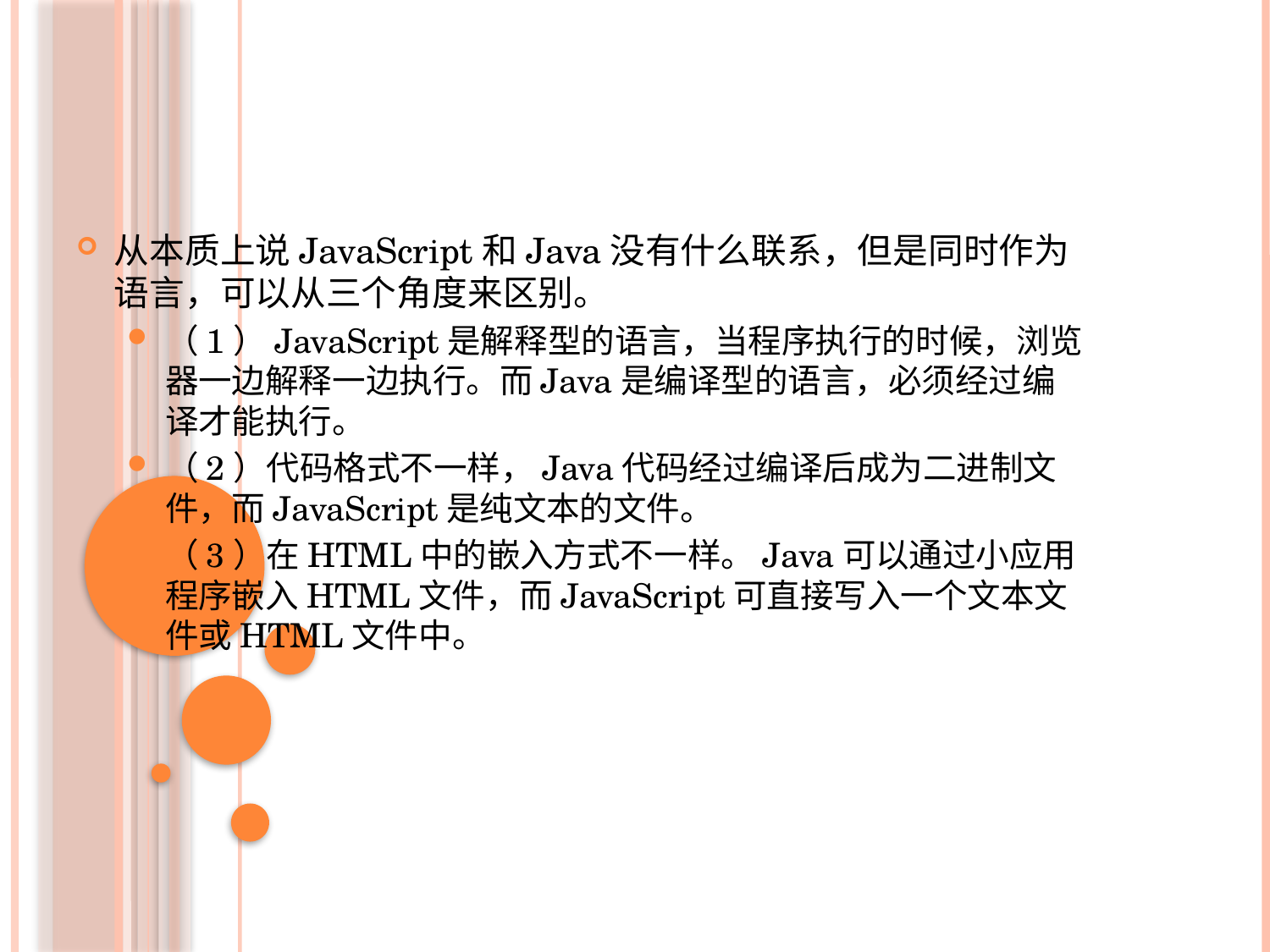

从本质上说JavaScript和Java没有什么联系，但是同时作为语言，可以从三个角度来区别。
（1）JavaScript是解释型的语言，当程序执行的时候，浏览器一边解释一边执行。而Java是编译型的语言，必须经过编译才能执行。
（2）代码格式不一样，Java代码经过编译后成为二进制文件，而JavaScript是纯文本的文件。
（3）在HTML中的嵌入方式不一样。Java可以通过小应用程序嵌入HTML文件，而JavaScript可直接写入一个文本文件或HTML文件中。